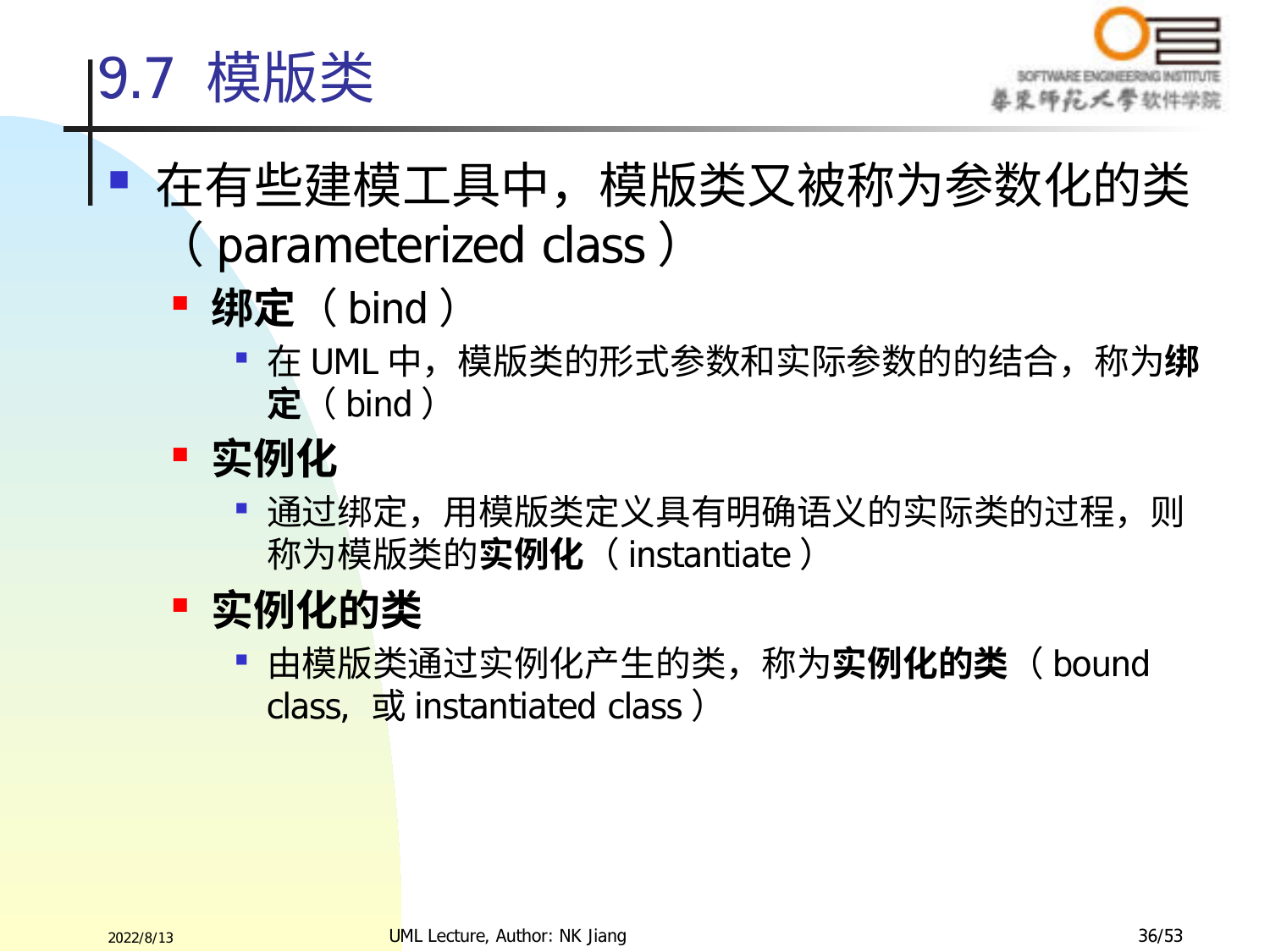

# 9.7 模版类
在有些建模工具中，模版类又被称为参数化的类（parameterized class）
绑定（bind）
在UML中，模版类的形式参数和实际参数的的结合，称为绑定（bind）
实例化
通过绑定，用模版类定义具有明确语义的实际类的过程，则称为模版类的实例化（instantiate）
实例化的类
由模版类通过实例化产生的类，称为实例化的类（bound class, 或instantiated class）
2022/8/13
UML Lecture, Author: NK Jiang
36/53